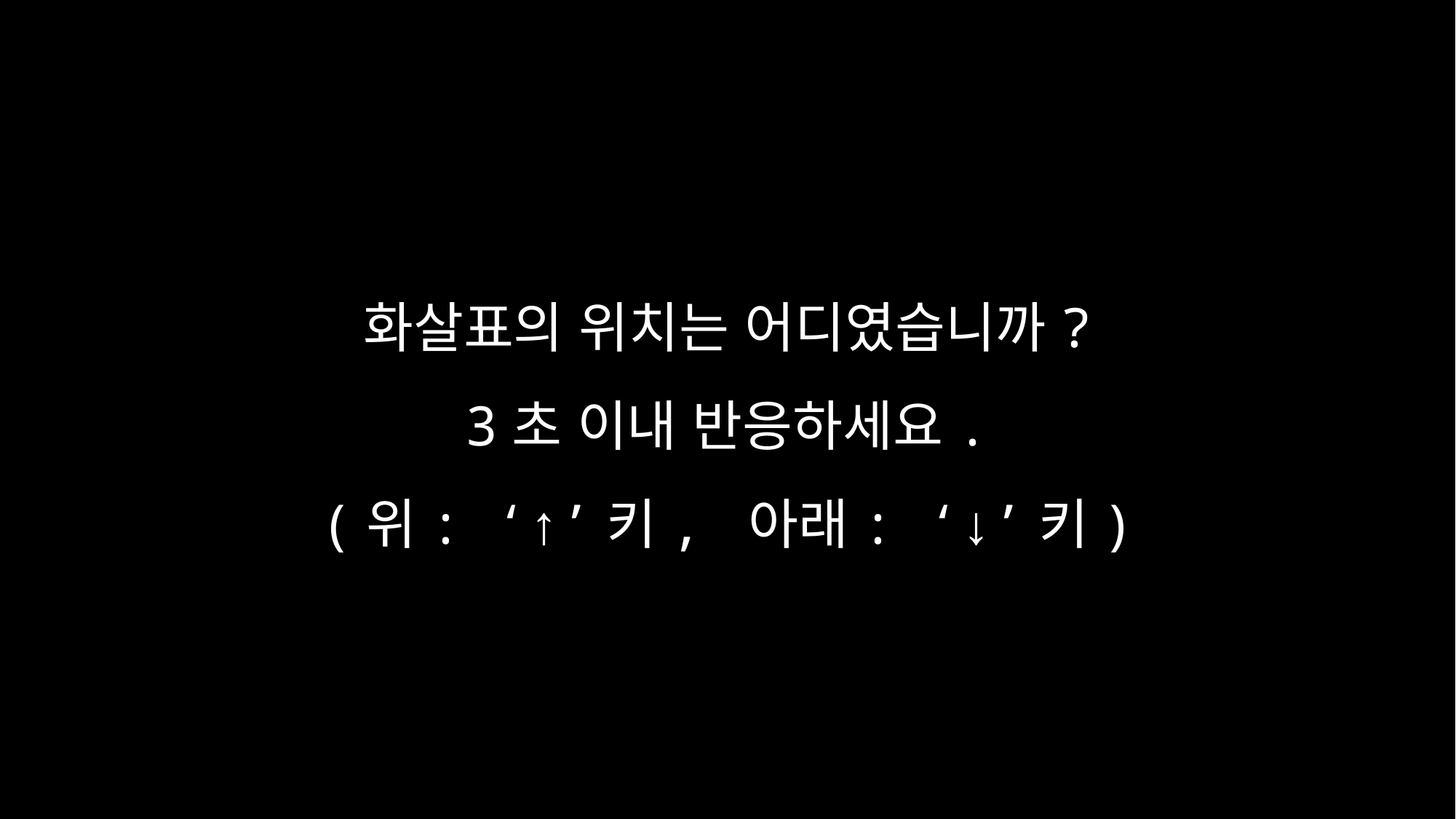

화살표의 위치는 어디였습니까?
3초 이내 반응하세요.
(위: ‘↑’키, 아래: ‘↓’키)